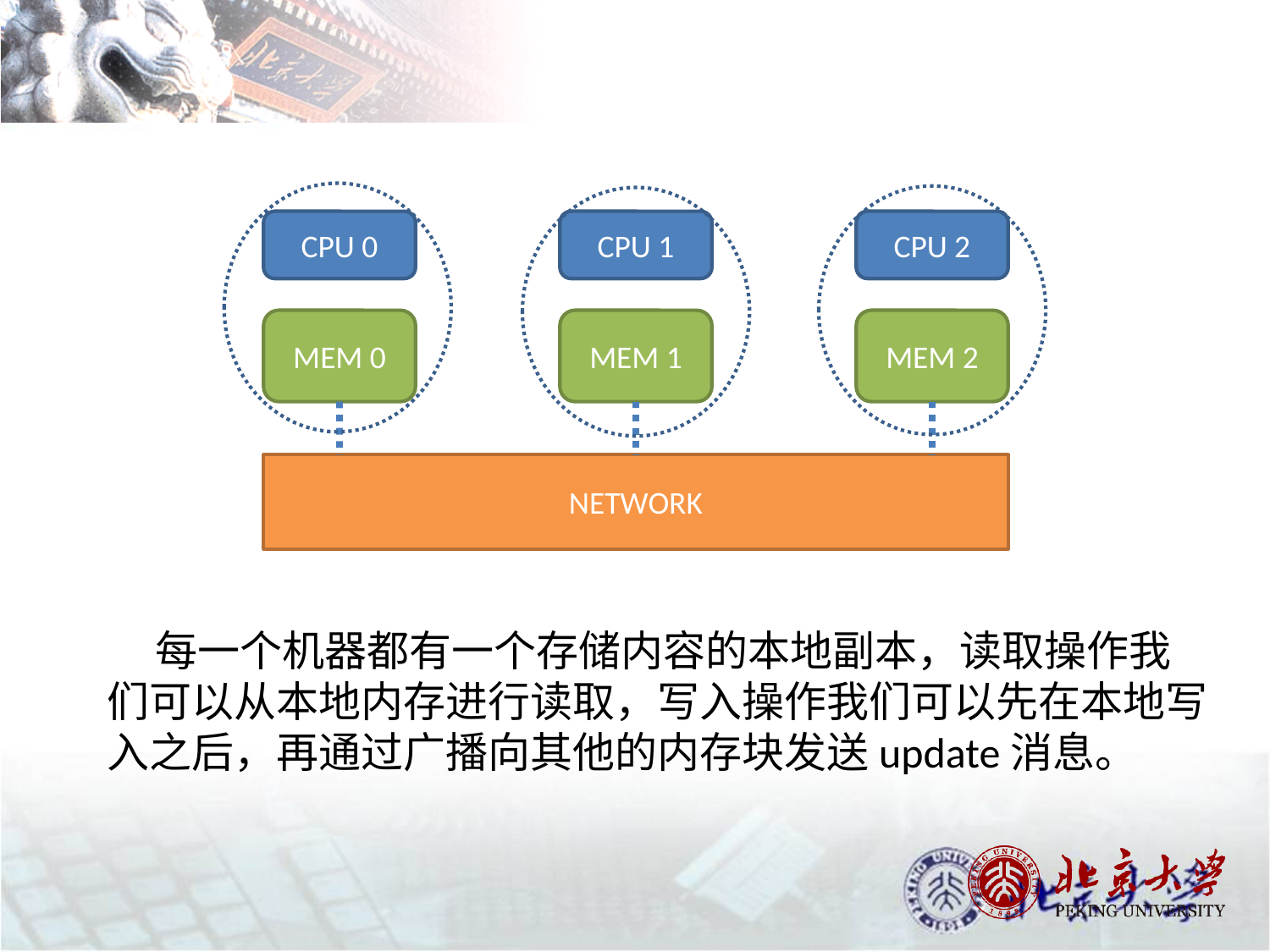

#

CPU 0
CPU 1
CPU 2
MEM 0
MEM 1
MEM 2
NETWORK
    每一个机器都有一个存储内容的本地副本，读取操作我们可以从本地内存进行读取，写入操作我们可以先在本地写入之后，再通过广播向其他的内存块发送update消息。